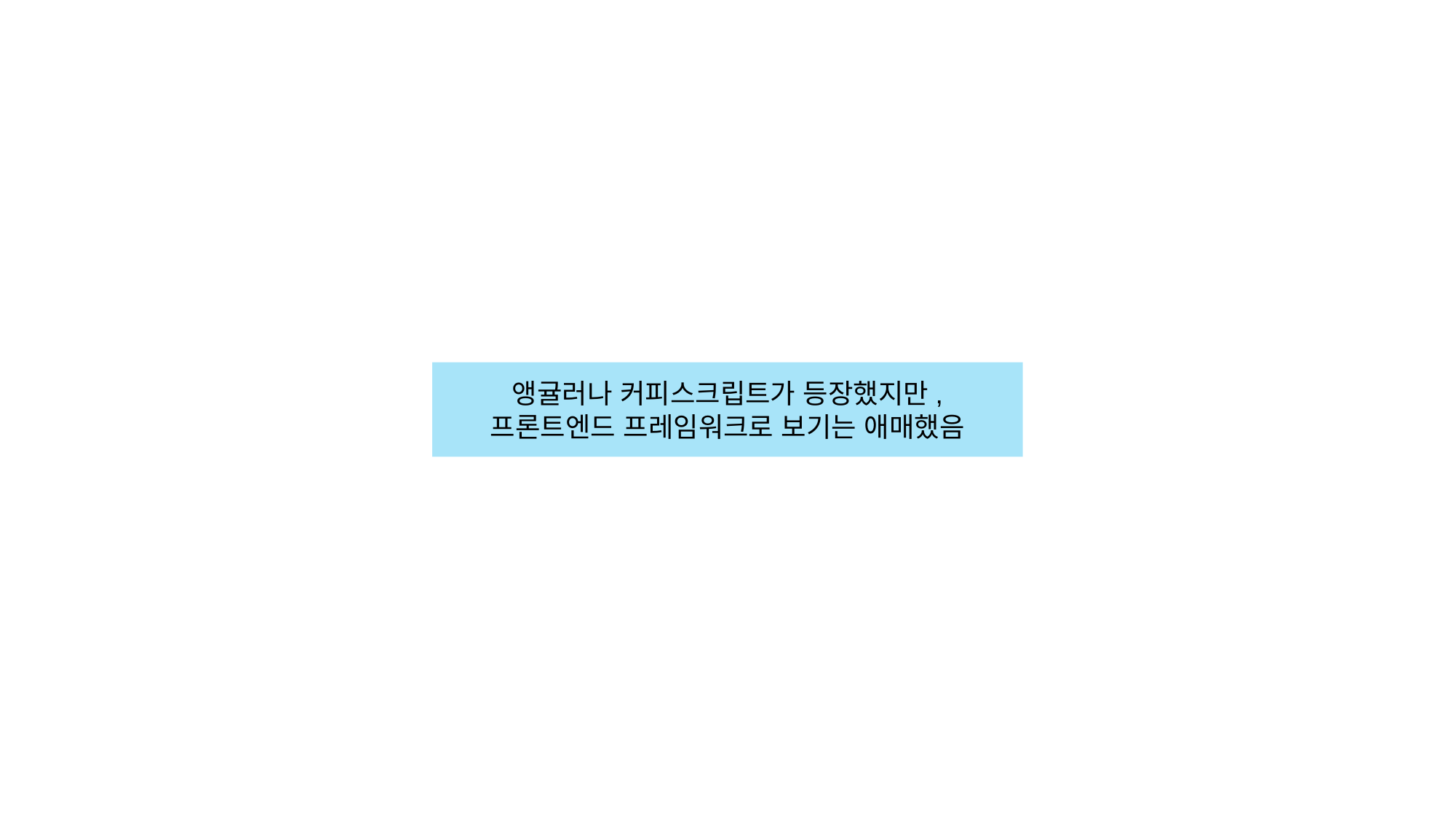

앵귤러나 커피스크립트가 등장했지만,
프론트엔드 프레임워크로 보기는 애매했음